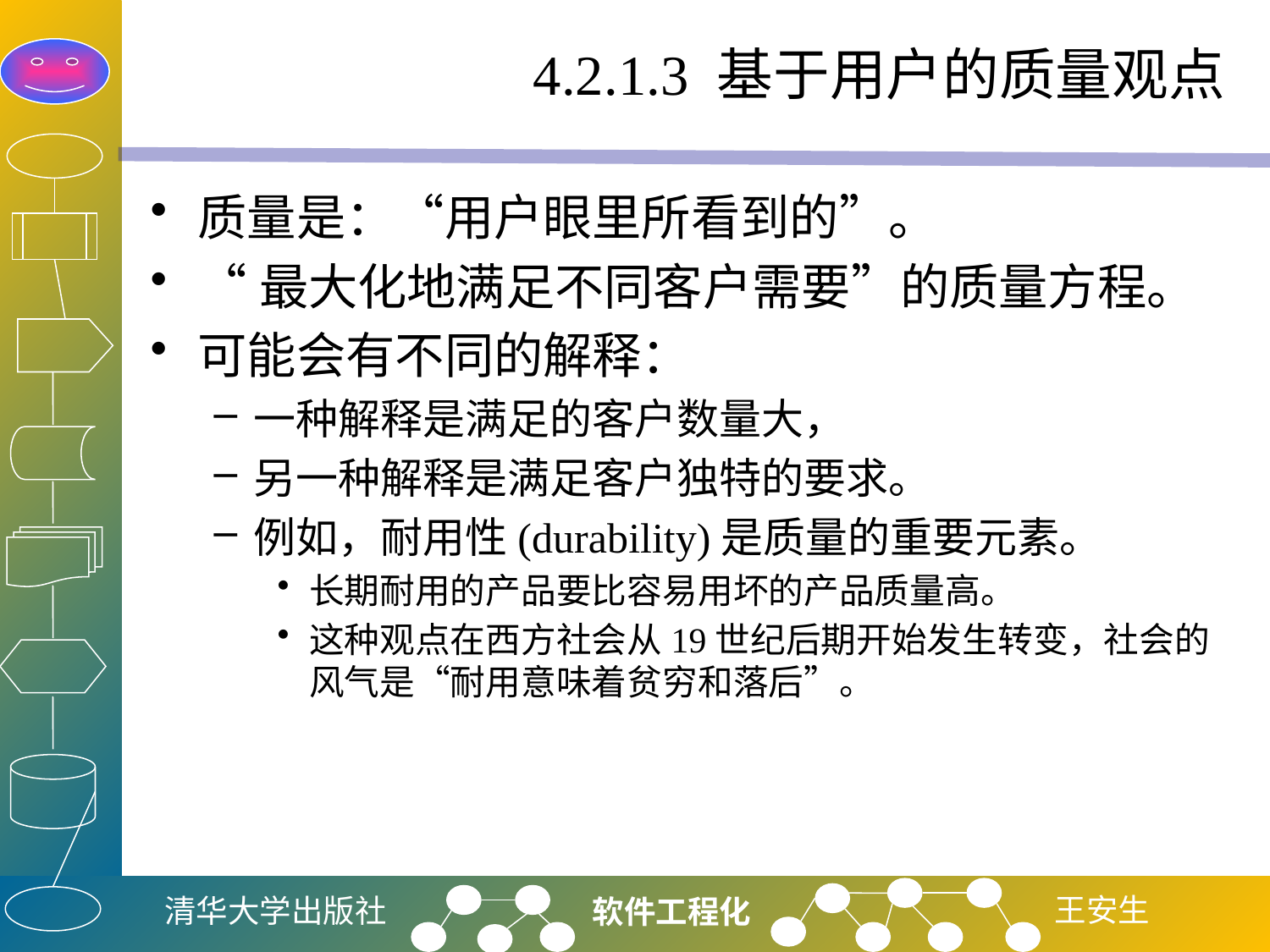

# 4.2.1.3 基于用户的质量观点
质量是：“用户眼里所看到的”。
“最大化地满足不同客户需要”的质量方程。
可能会有不同的解释：
一种解释是满足的客户数量大，
另一种解释是满足客户独特的要求。
例如，耐用性(durability)是质量的重要元素。
长期耐用的产品要比容易用坏的产品质量高。
这种观点在西方社会从19世纪后期开始发生转变，社会的风气是“耐用意味着贫穷和落后”。